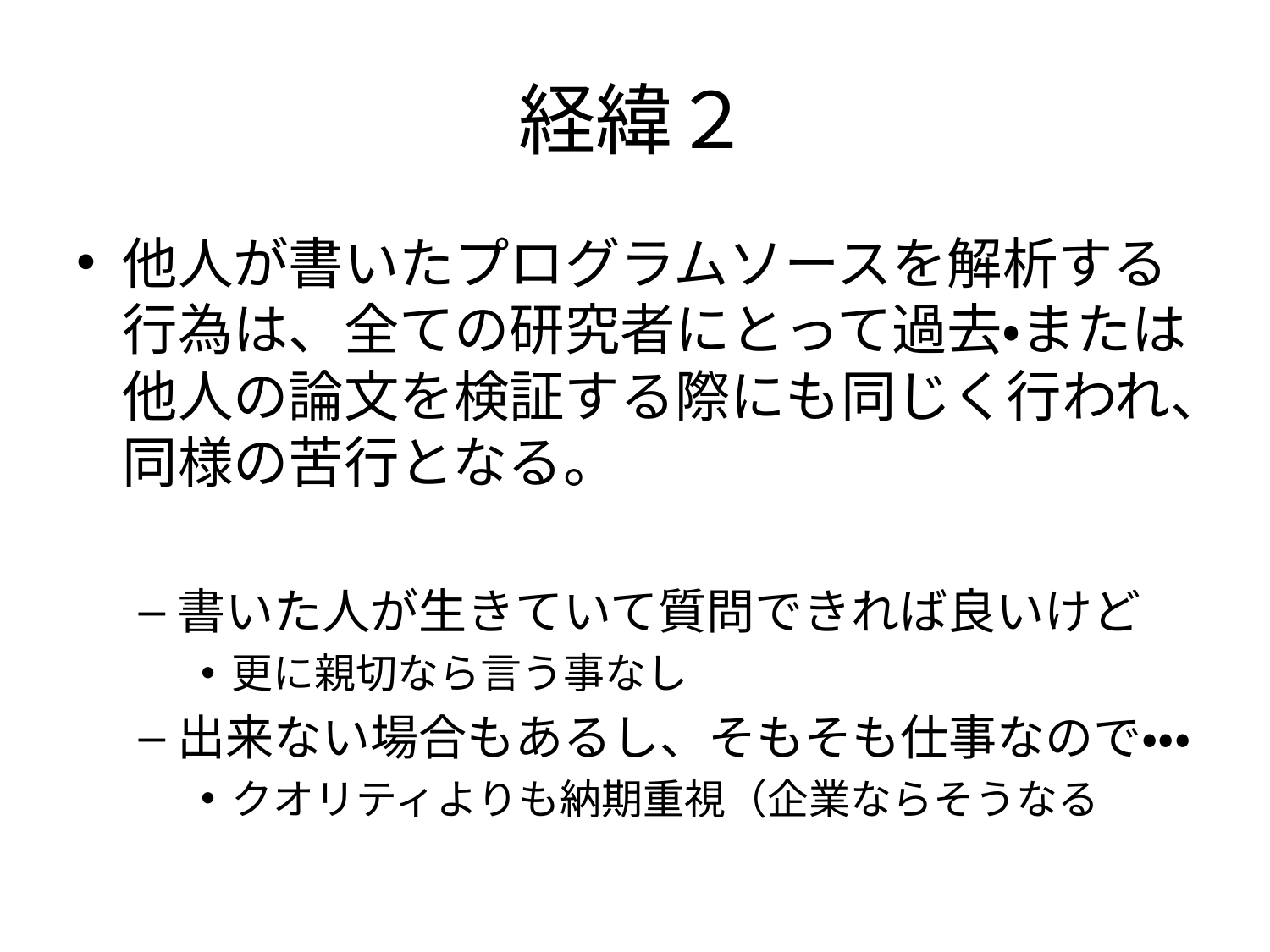

# 経緯２
他人が書いたプログラムソースを解析する行為は、全ての研究者にとって過去・または他人の論文を検証する際にも同じく行われ、同様の苦行となる。

書いた人が生きていて質問できれば良いけど
更に親切なら言う事なし
出来ない場合もあるし、そもそも仕事なので・・・
クオリティよりも納期重視（企業ならそうなる